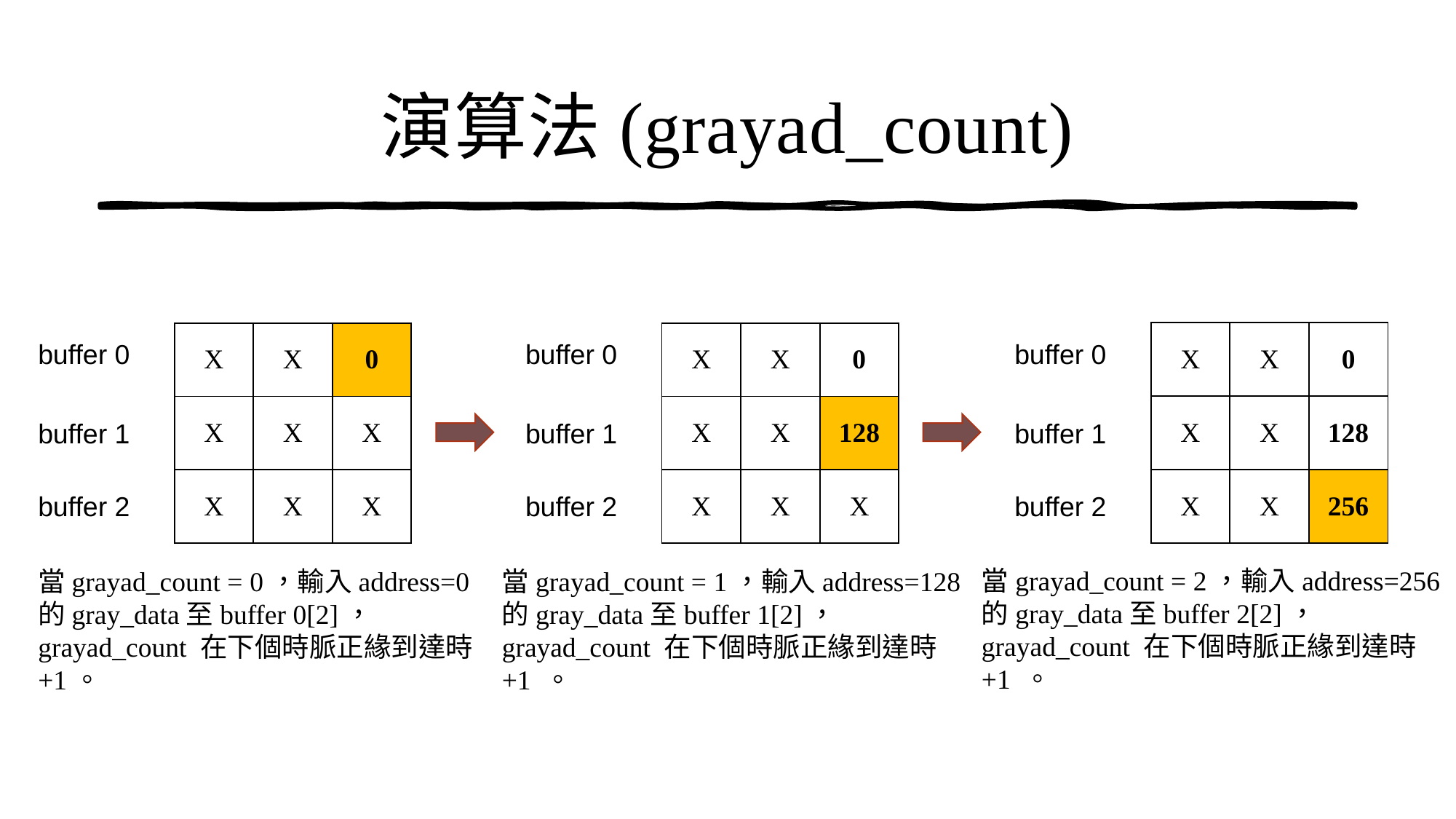

# 演算法(grayad_count)
| X | X | 0 |
| --- | --- | --- |
| X | X | 128 |
| X | X | 256 |
| X | X | 0 |
| --- | --- | --- |
| X | X | X |
| X | X | X |
| X | X | 0 |
| --- | --- | --- |
| X | X | 128 |
| X | X | X |
buffer 0
buffer 0
buffer 0
buffer 1
buffer 1
buffer 1

buffer 2
buffer 2
buffer 2
當grayad_count = 2，輸入address=256的gray_data至buffer 2[2]， grayad_count 在下個時脈正緣到達時 +1 。
當grayad_count = 0，輸入address=0的gray_data至buffer 0[2]， grayad_count 在下個時脈正緣到達時 +1。

當grayad_count = 1，輸入address=128的gray_data至buffer 1[2]， grayad_count 在下個時脈正緣到達時 +1 。